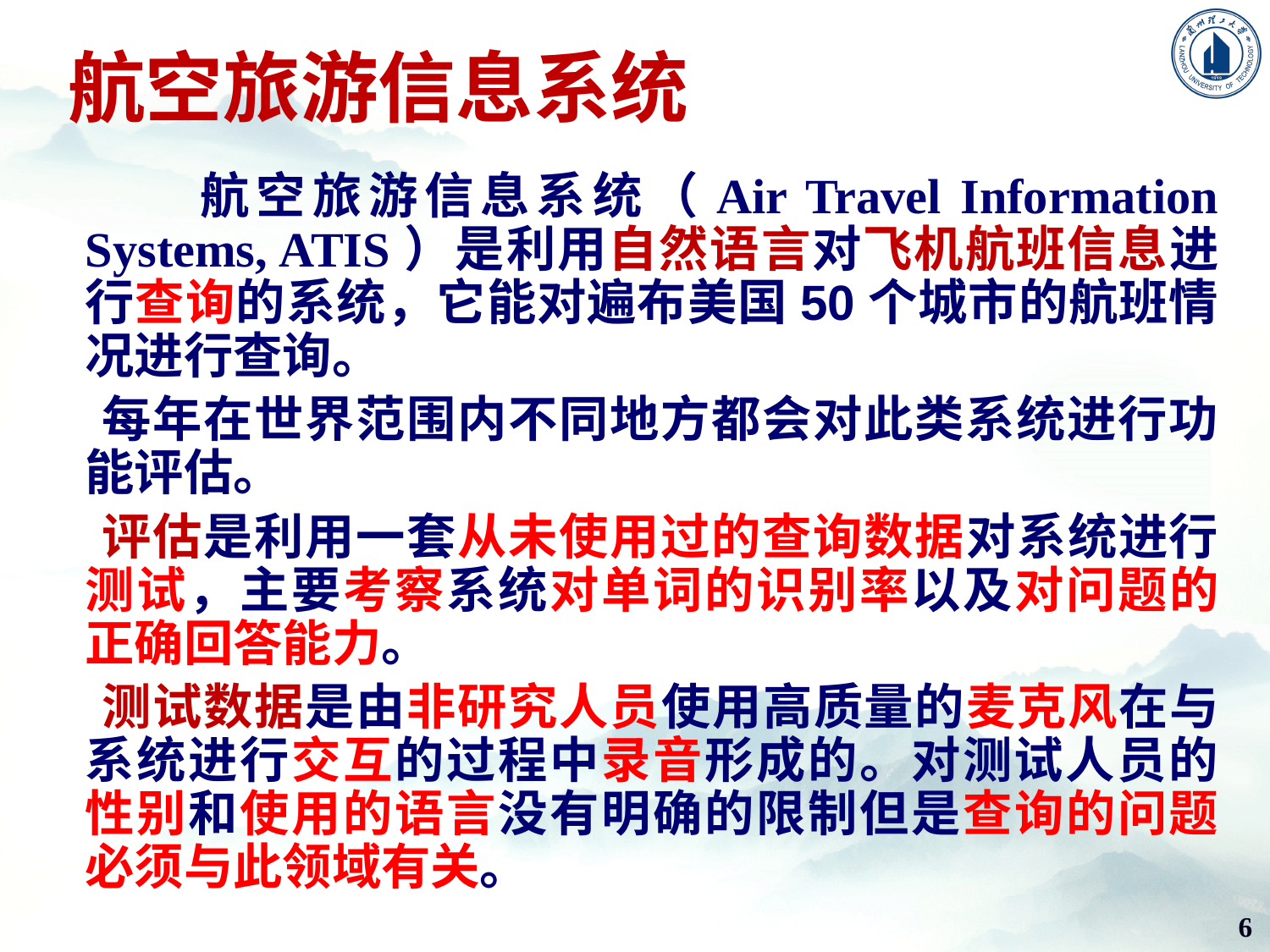

# 航空旅游信息系统
        航空旅游信息系统（Air Travel Information Systems, ATIS）是利用自然语言对飞机航班信息进行查询的系统，它能对遍布美国50个城市的航班情况进行查询。
    每年在世界范围内不同地方都会对此类系统进行功能评估。
    评估是利用一套从未使用过的查询数据对系统进行测试，主要考察系统对单词的识别率以及对问题的正确回答能力。
    测试数据是由非研究人员使用高质量的麦克风在与系统进行交互的过程中录音形成的。对测试人员的性别和使用的语言没有明确的限制但是查询的问题必须与此领域有关。
6